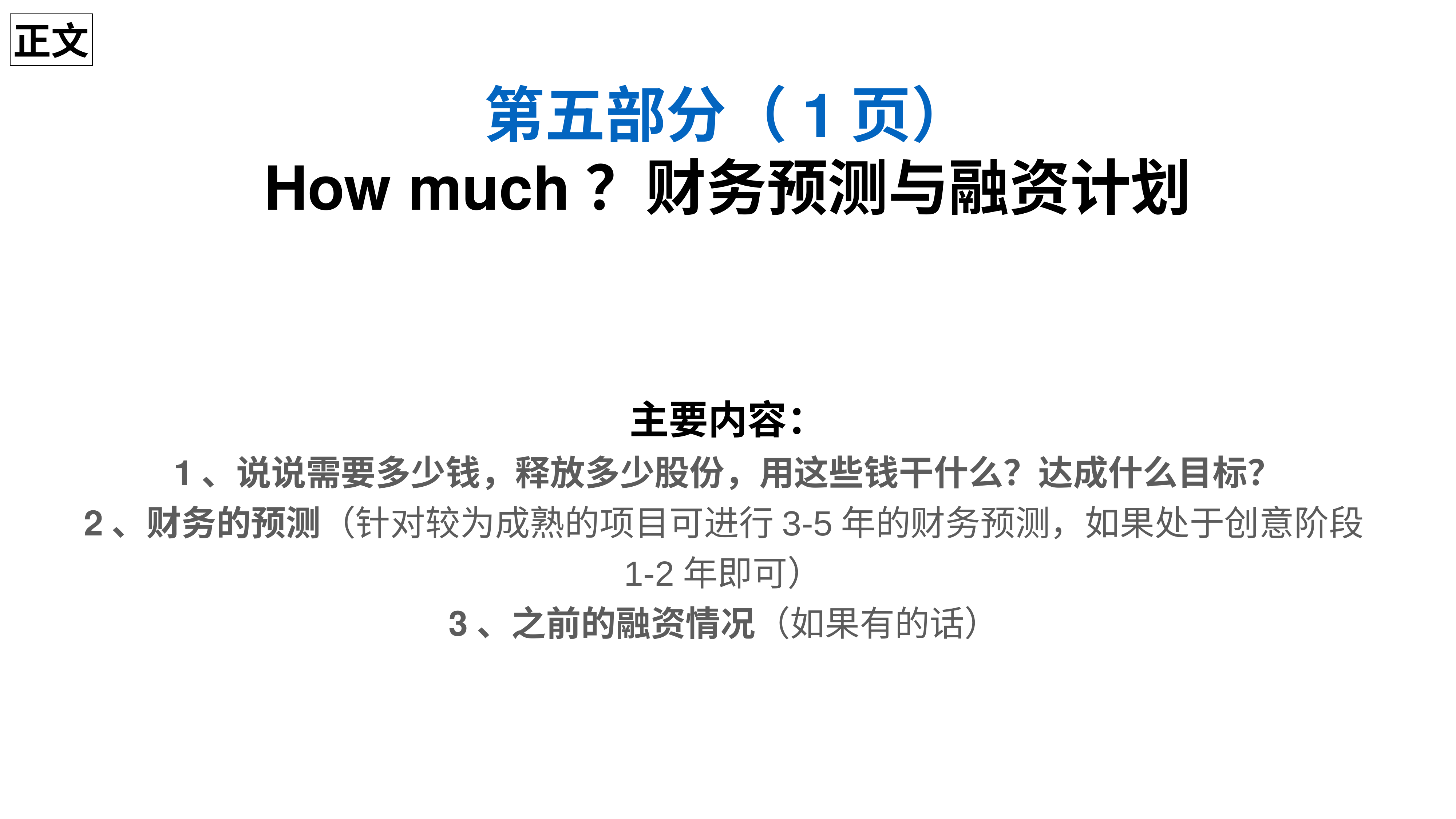

正文
第五部分（1页）
How much？财务预测与融资计划
主要内容：
1、说说需要多少钱，释放多少股份，用这些钱干什么？达成什么目标？
2、财务的预测（针对较为成熟的项目可进行3-5年的财务预测，如果处于创意阶段1-2年即可）
3、之前的融资情况（如果有的话）